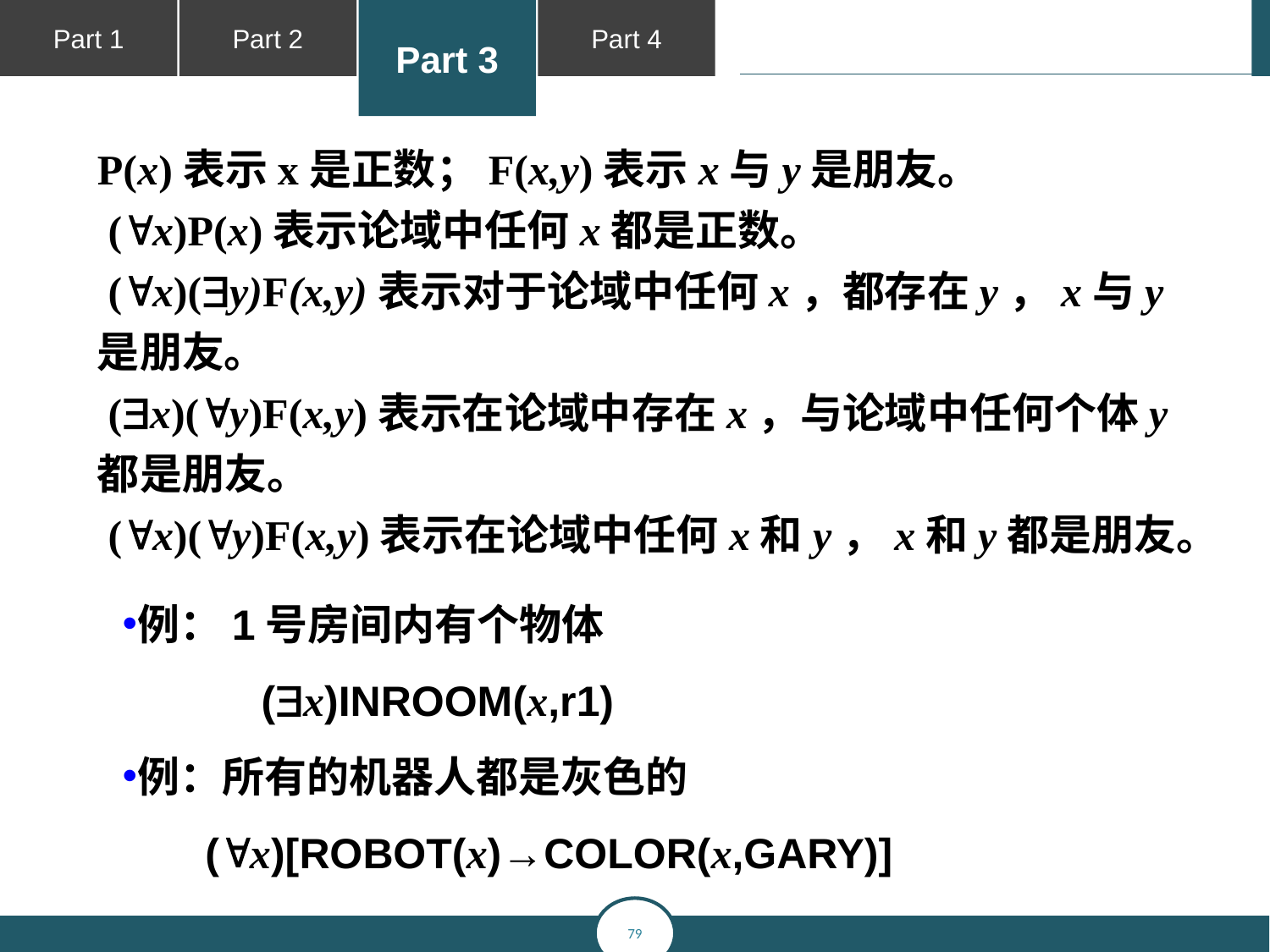

P(x)表示x是正数；F(x,y)表示x与y是朋友。
 (∀x)P(x)表示论域中任何x都是正数。
 (∀x)(∃y)F(x,y)表示对于论域中任何x，都存在y，x与y是朋友。
 (∃x)(∀y)F(x,y)表示在论域中存在x，与论域中任何个体y都是朋友。
 (∀x)(∀y)F(x,y)表示在论域中任何x和y，x和y都是朋友。

例：1号房间内有个物体
	 (∃x)INROOM(x,r1)
例：所有的机器人都是灰色的
       (∀x)[ROBOT(x)→COLOR(x,GARY)]